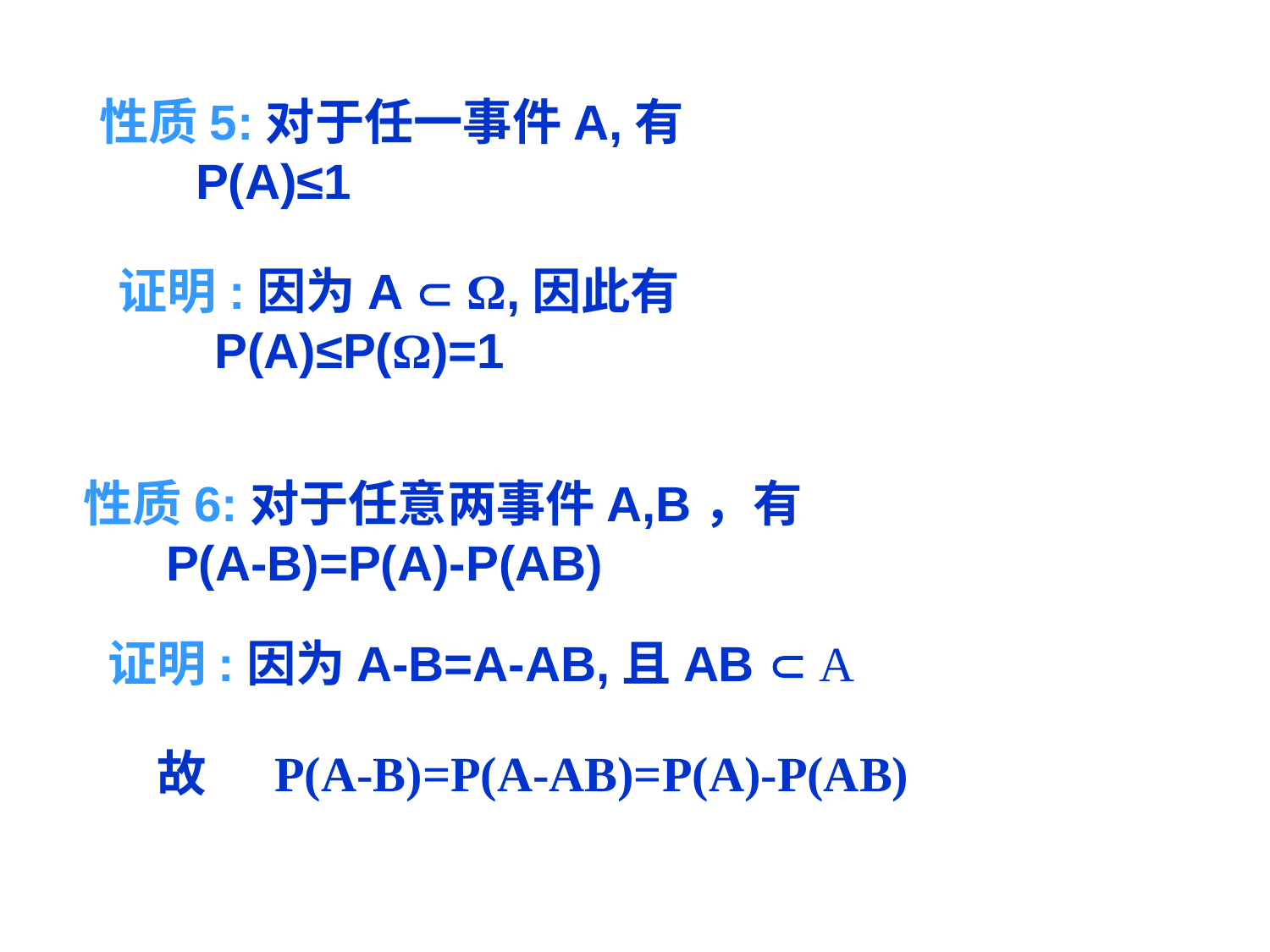

性质5:对于任一事件A,有
       P(A)≤1
证明:因为A ⊂ Ω,因此有
       P(A)≤P(Ω)=1
性质6:对于任意两事件A,B，有
      P(A-B)=P(A)-P(AB)
证明:因为A-B=A-AB,且AB ⊂ A
故     P(A-B)=P(A-AB)=P(A)-P(AB)